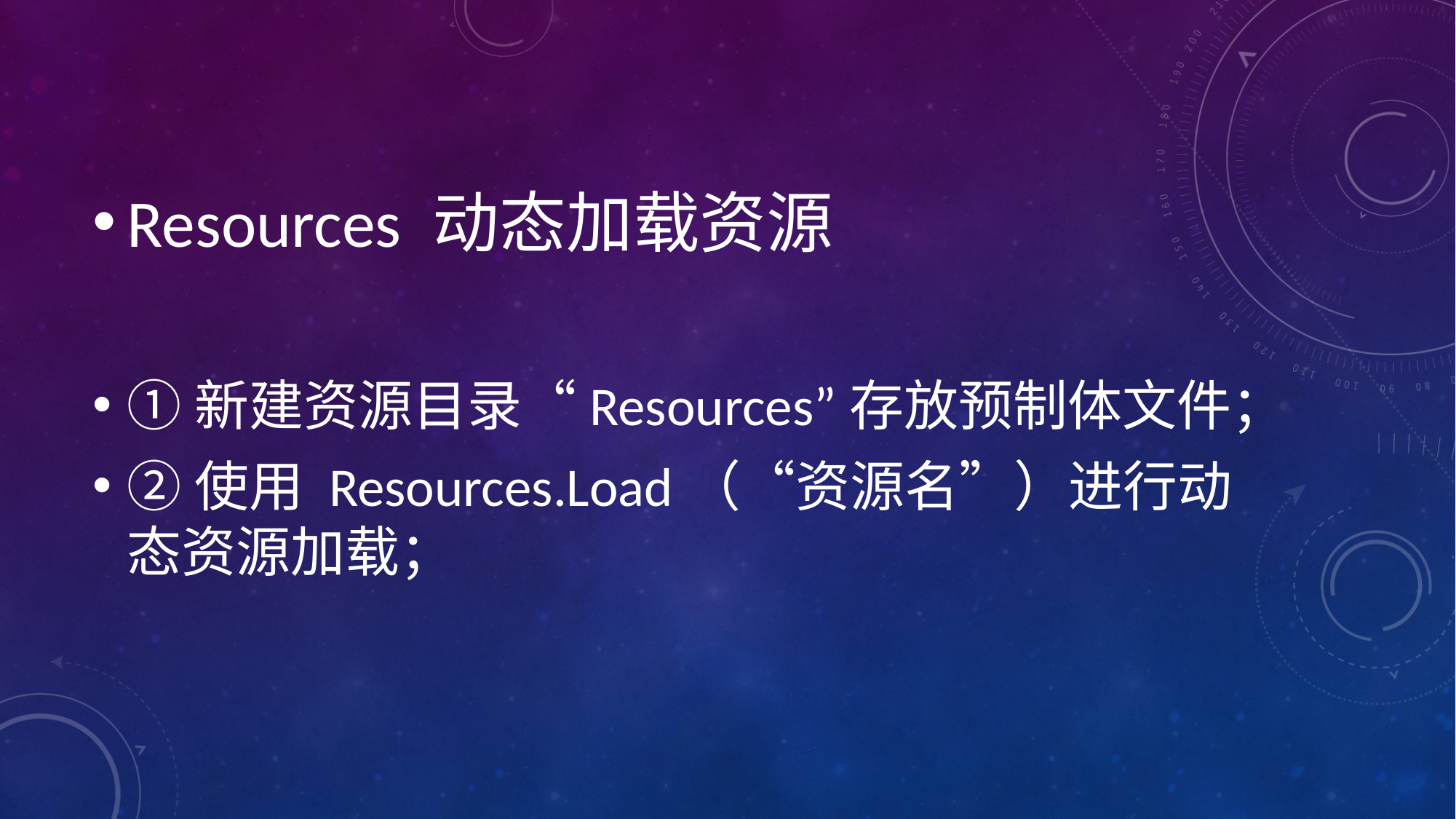

#
Resources 动态加载资源

①新建资源目录“Resources”存放预制体文件；
②使用 Resources.Load（“资源名”）进行动态资源加载；